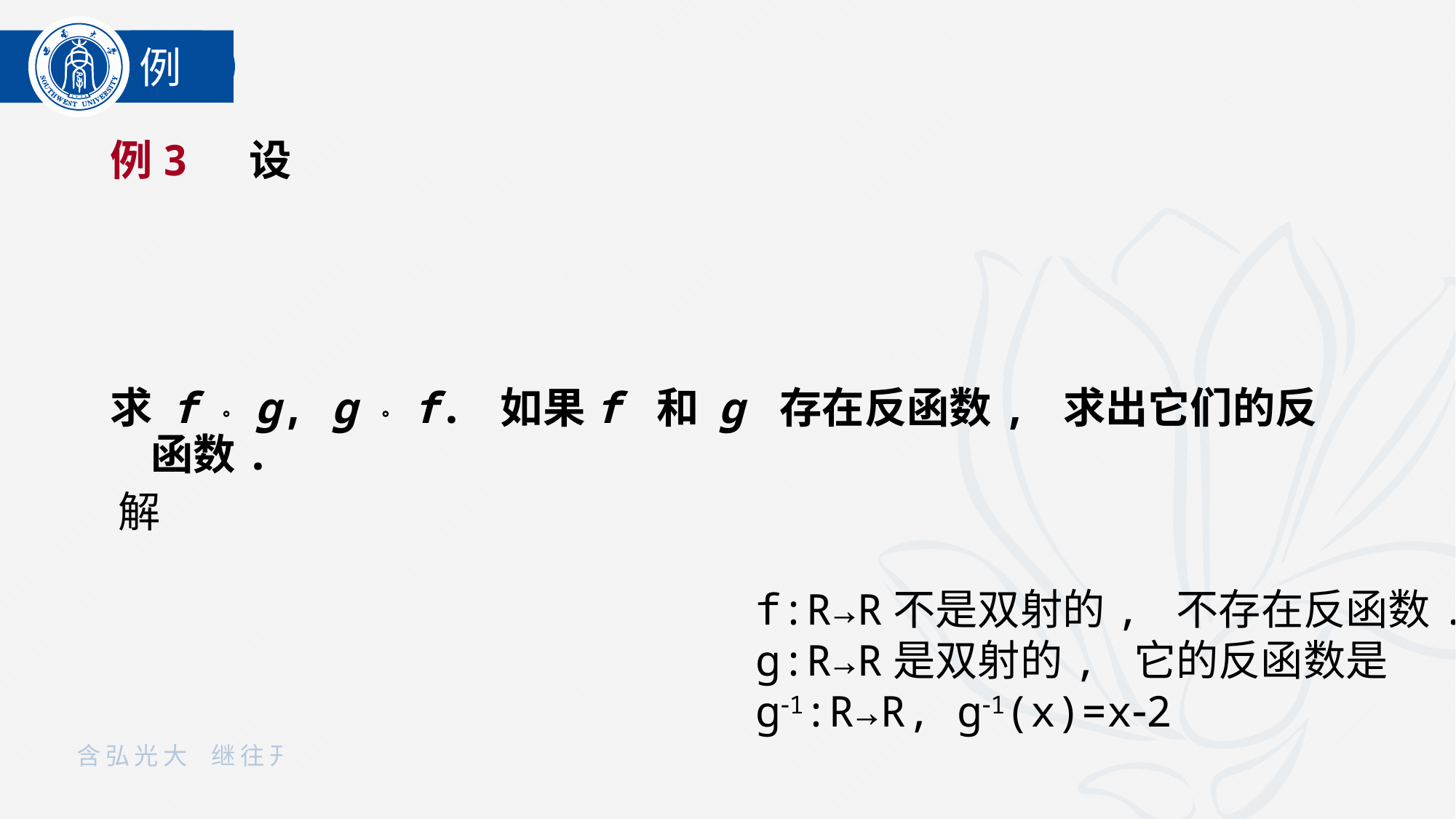

例
例3  设

求 f ° g, g ° f. 如果f 和 g 存在反函数, 求出它们的反函数.
解
f:R→R不是双射的, 不存在反函数.
g:R→R是双射的, 它的反函数是
g−1:R→R, g−1(x)=x−2